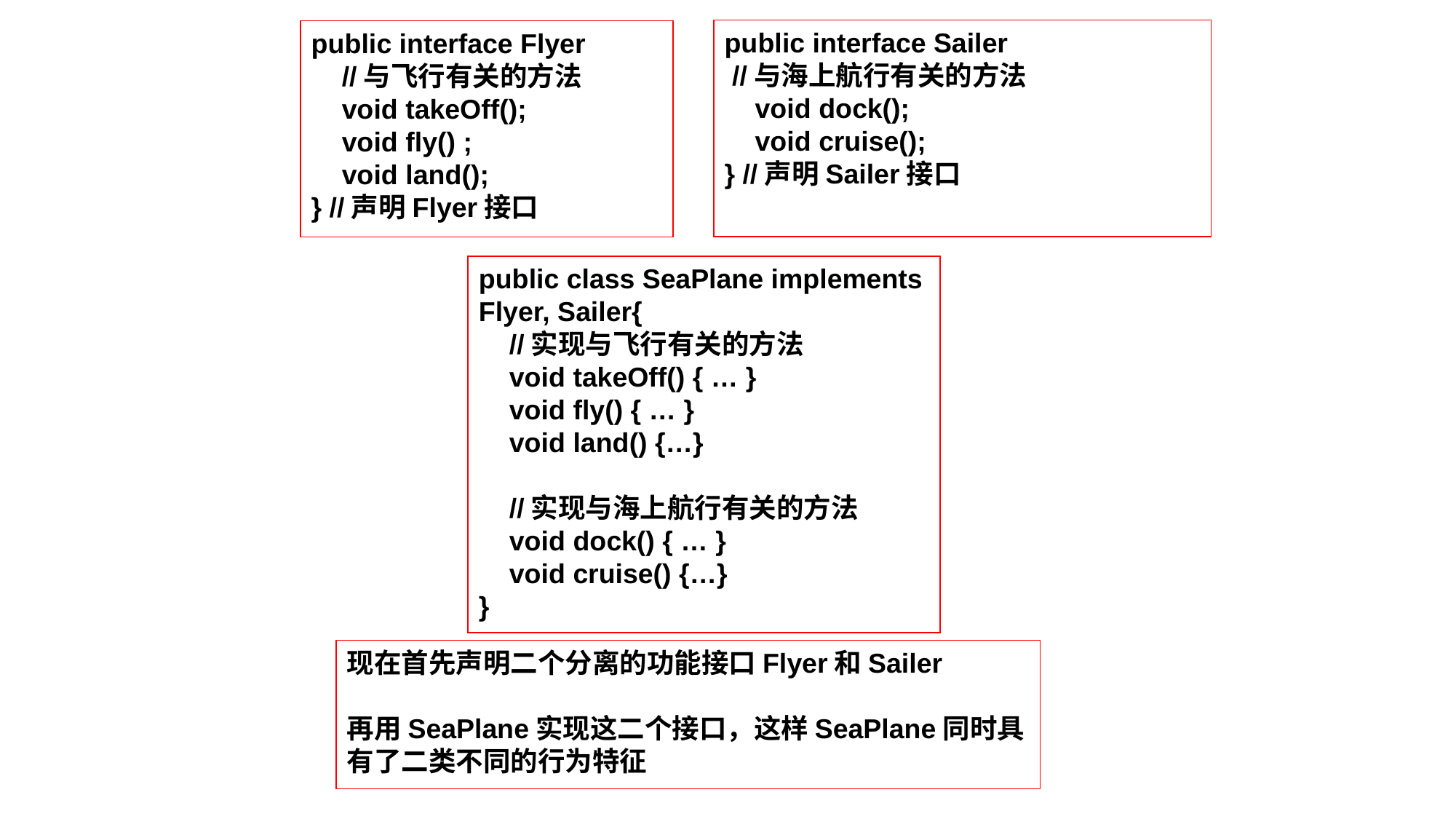

public interface Sailer
 //与海上航行有关的方法
    void dock();
    void cruise();
} //声明Sailer接口
public interface Flyer
    //与飞行有关的方法
    void takeOff();
    void fly() ;
    void land();
} //声明Flyer接口
public class SeaPlane implements Flyer, Sailer{
    //实现与飞行有关的方法
    void takeOff() { … }
    void fly() { … }
    void land() {…}

    //实现与海上航行有关的方法
    void dock() { … }
    void cruise() {…}
}
现在首先声明二个分离的功能接口Flyer和Sailer

再用SeaPlane实现这二个接口，这样SeaPlane同时具有了二类不同的行为特征

168